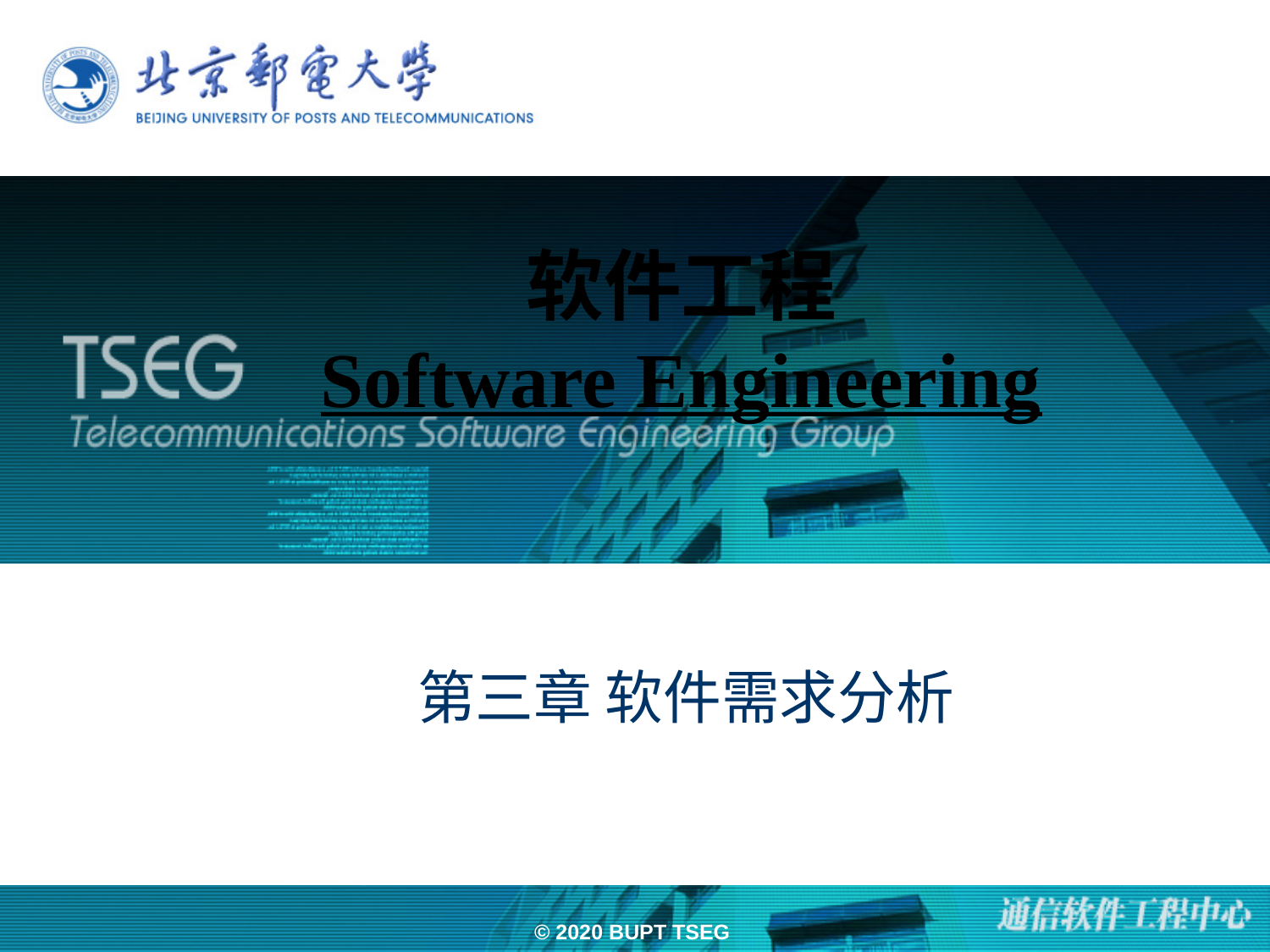

# 软件工程 Software Engineering
第三章 软件需求分析

© 2020 BUPT TSEG